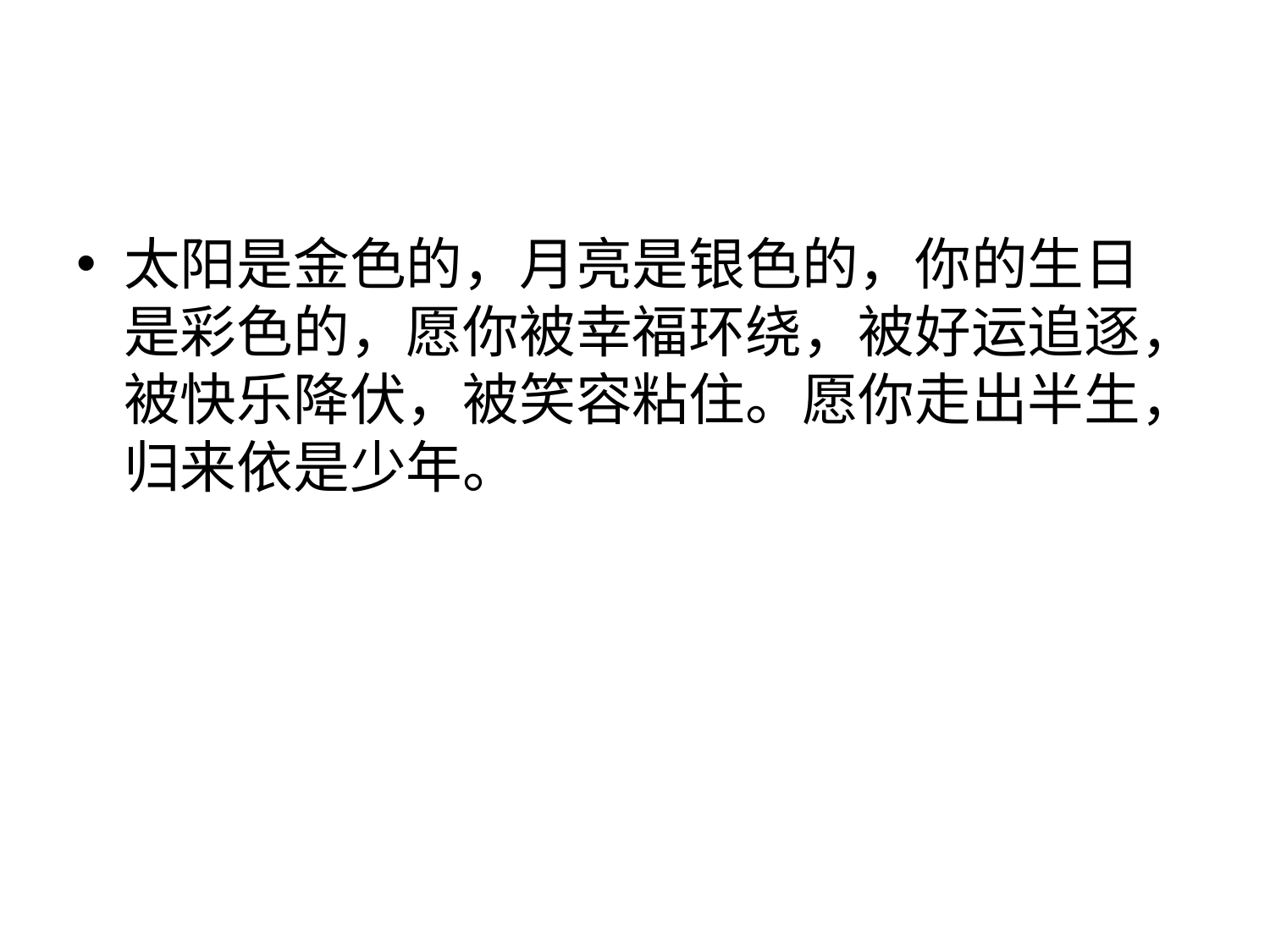

#
太阳是金色的，月亮是银色的，你的生日是彩色的，愿你被幸福环绕，被好运追逐，被快乐降伏，被笑容粘住。愿你走出半生，归来依是少年。